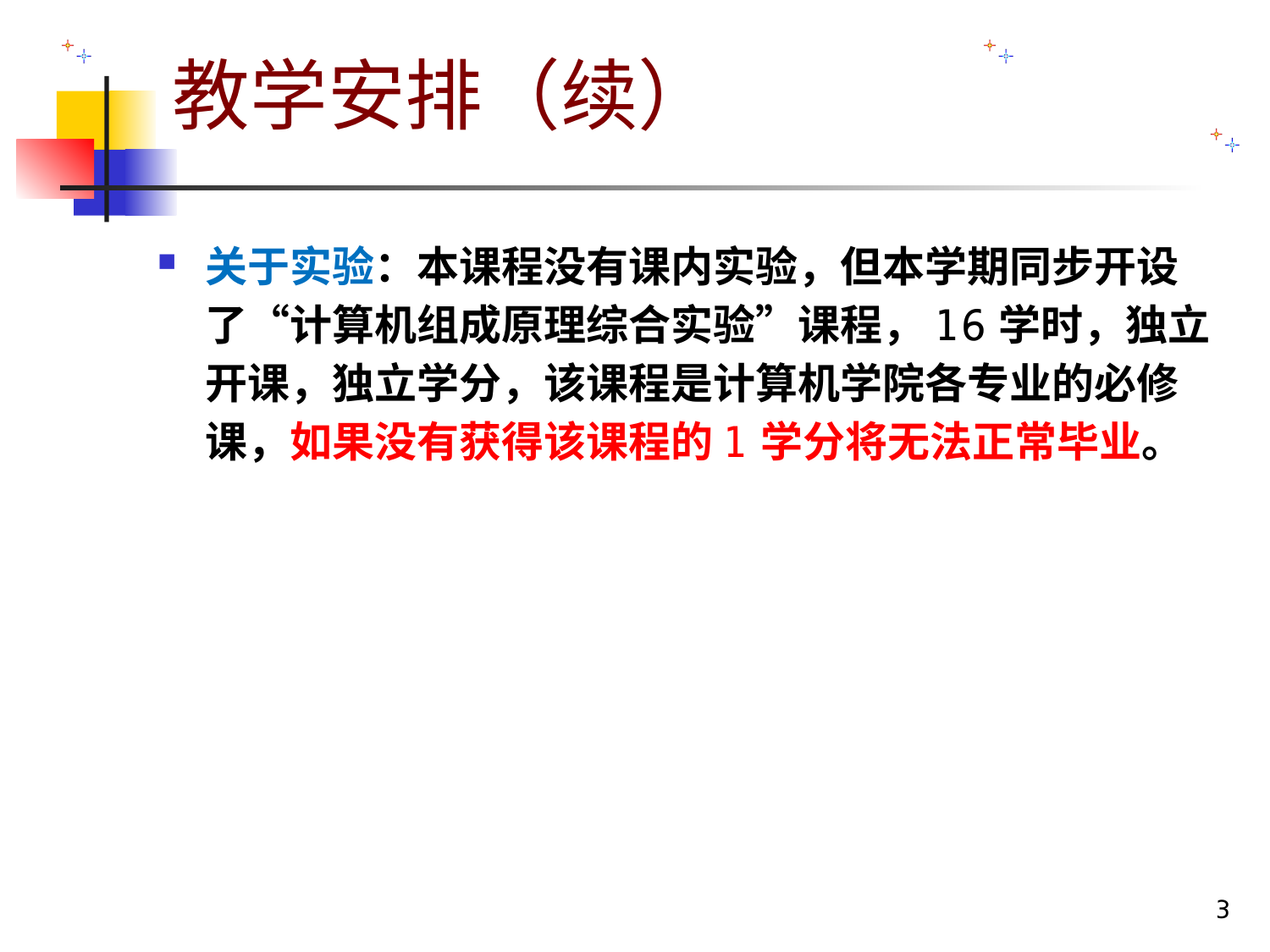

# 教学安排（续）
关于实验：本课程没有课内实验，但本学期同步开设了“计算机组成原理综合实验”课程，16学时，独立开课，独立学分，该课程是计算机学院各专业的必修课，如果没有获得该课程的1学分将无法正常毕业。

3